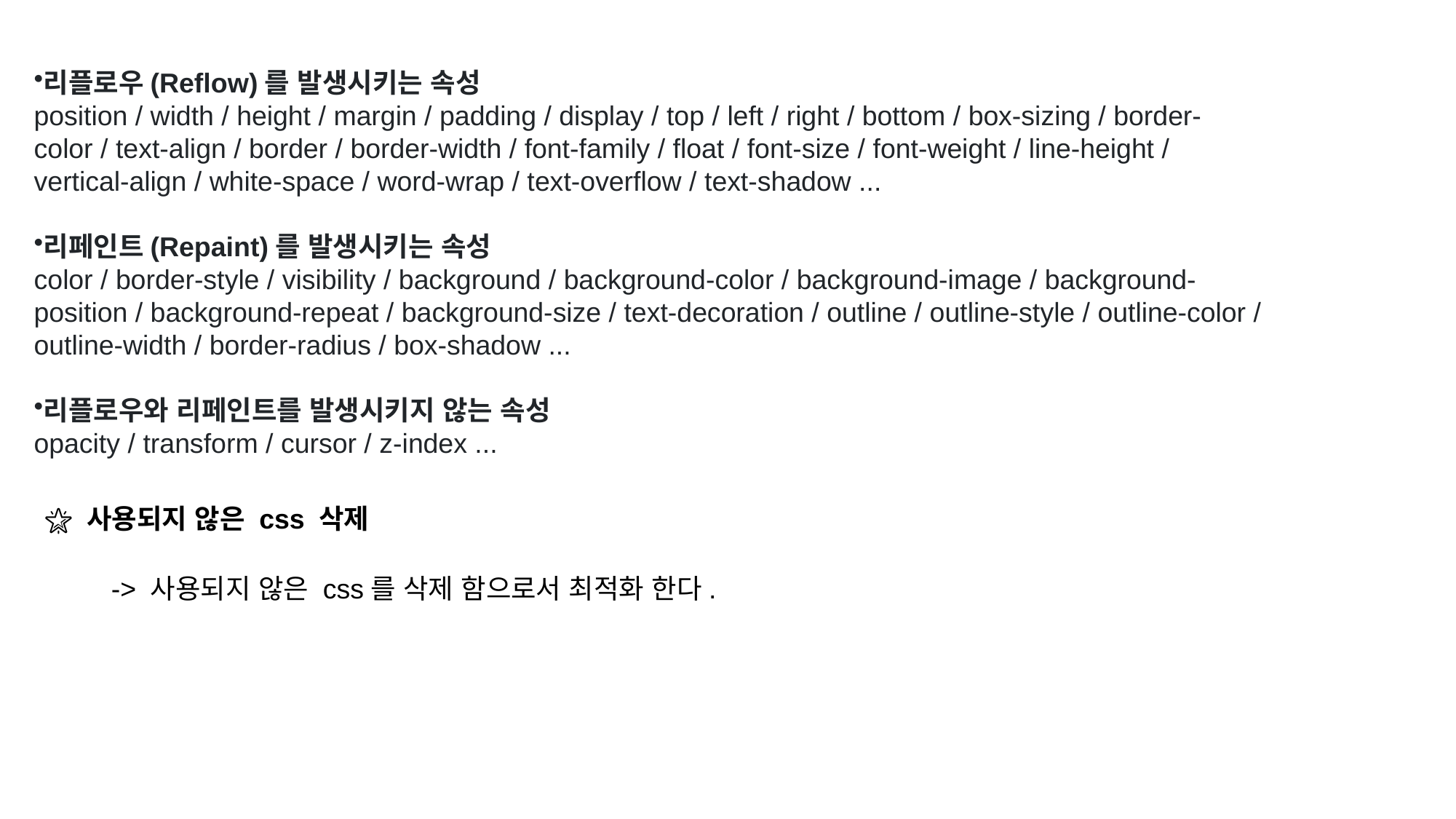

리플로우(Reflow)를 발생시키는 속성
position / width / height / margin / padding / display / top / left / right / bottom / box-sizing / border-color / text-align / border / border-width / font-family / float / font-size / font-weight / line-height / vertical-align / white-space / word-wrap / text-overflow / text-shadow ...

리페인트(Repaint)를 발생시키는 속성
color / border-style / visibility / background / background-color / background-image / background-position / background-repeat / background-size / text-decoration / outline / outline-style / outline-color / outline-width / border-radius / box-shadow ...

리플로우와 리페인트를 발생시키지 않는 속성
opacity / transform / cursor / z-index ...

🌟 사용되지 않은 css 삭제
-> 사용되지 않은 css를 삭제 함으로서 최적화 한다.